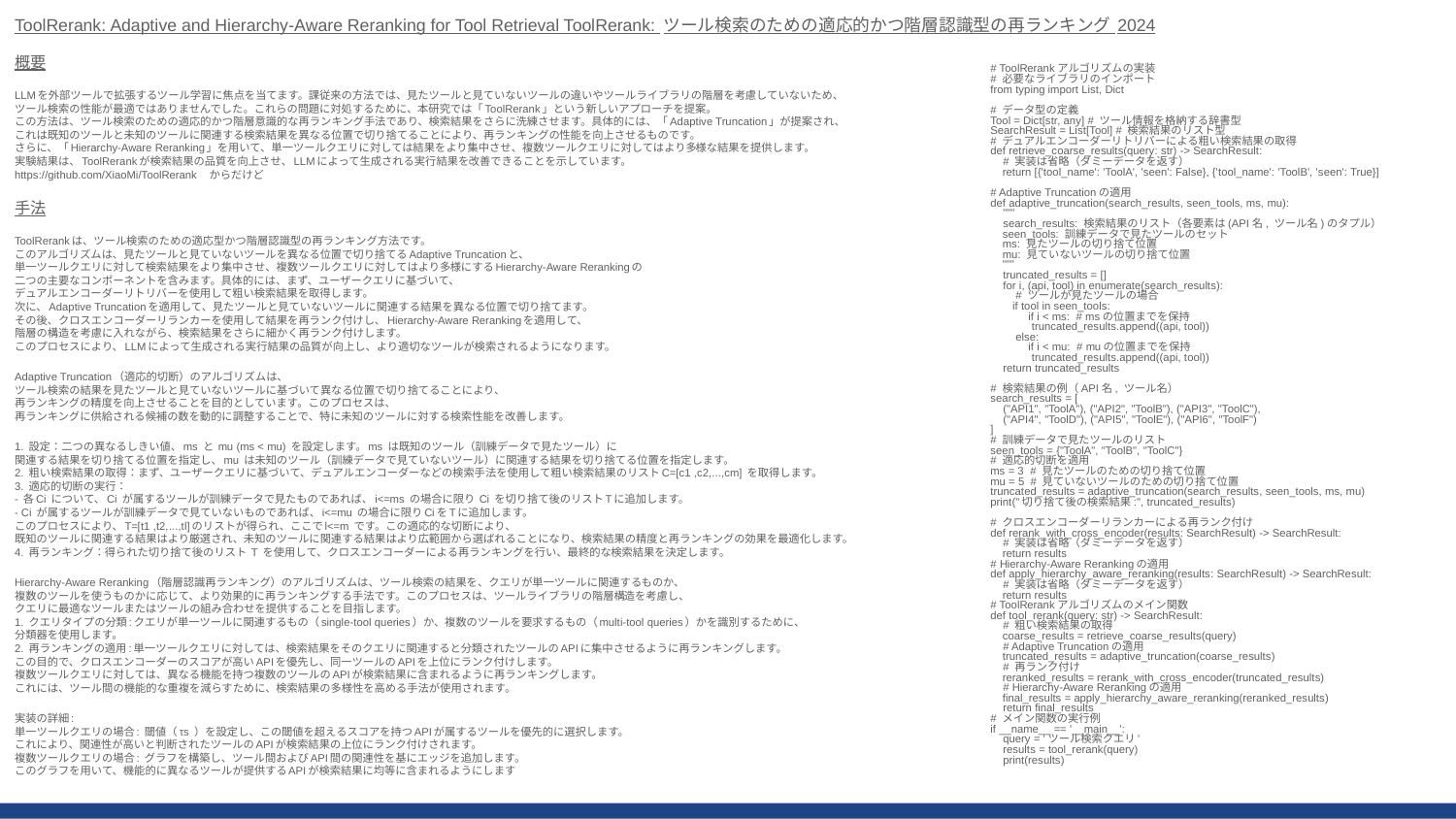

ToolRerank: Adaptive and Hierarchy-Aware Reranking for Tool Retrieval ToolRerank: ツール検索のための適応的かつ階層認識型の再ランキング 2024
概要
LLMを外部ツールで拡張するツール学習に焦点を当てます。課従来の方法では、見たツールと見ていないツールの違いやツールライブラリの階層を考慮していないため、
ツール検索の性能が最適ではありませんでした。これらの問題に対処するために、本研究では「ToolRerank」という新しいアプローチを提案。
この方法は、ツール検索のための適応的かつ階層意識的な再ランキング手法であり、検索結果をさらに洗練させます。具体的には、「Adaptive Truncation」が提案され、
これは既知のツールと未知のツールに関連する検索結果を異なる位置で切り捨てることにより、再ランキングの性能を向上させるものです。
さらに、「Hierarchy-Aware Reranking」を用いて、単一ツールクエリに対しては結果をより集中させ、複数ツールクエリに対してはより多様な結果を提供します。
実験結果は、ToolRerankが検索結果の品質を向上させ、LLMによって生成される実行結果を改善できることを示しています。
https://github.com/XiaoMi/ToolRerank　からだけど
手法
ToolRerankは、ツール検索のための適応型かつ階層認識型の再ランキング方法です。
このアルゴリズムは、見たツールと見ていないツールを異なる位置で切り捨てるAdaptive Truncationと、
単一ツールクエリに対して検索結果をより集中させ、複数ツールクエリに対してはより多様にするHierarchy-Aware Rerankingの
二つの主要なコンポーネントを含みます。具体的には、まず、ユーザークエリに基づいて、
デュアルエンコーダーリトリバーを使用して粗い検索結果を取得します。
次に、Adaptive Truncationを適用して、見たツールと見ていないツールに関連する結果を異なる位置で切り捨てます。
その後、クロスエンコーダーリランカーを使用して結果を再ランク付けし、Hierarchy-Aware Rerankingを適用して、
階層の構造を考慮に入れながら、検索結果をさらに細かく再ランク付けします。
このプロセスにより、LLMによって生成される実行結果の品質が向上し、より適切なツールが検索されるようになります。
Adaptive Truncation（適応的切断）のアルゴリズムは、
ツール検索の結果を見たツールと見ていないツールに基づいて異なる位置で切り捨てることにより、
再ランキングの精度を向上させることを目的としています。このプロセスは、
再ランキングに供給される候補の数を動的に調整することで、特に未知のツールに対する検索性能を改善します。
1. 設定：二つの異なるしきい値、ms と mu (ms < mu) を設定します。ms は既知のツール（訓練データで見たツール）に
関連する結果を切り捨てる位置を指定し、mu は未知のツール（訓練データで見ていないツール）に関連する結果を切り捨てる位置を指定します。
2. 粗い検索結果の取得：まず、ユーザークエリに基づいて、デュアルエンコーダーなどの検索手法を使用して粗い検索結果のリストC=[c1 ,c2,...,cm] を取得します。
3. 適応的切断の実行：
- 各Ci について、Ci が属するツールが訓練データで見たものであれば、i<=ms の場合に限り Ci を切り捨て後のリストTに追加します。
- Ci が属するツールが訓練データで見ていないものであれば、i<=mu の場合に限りCiをTに追加します。
このプロセスにより、T=[t1 ,t2,...,tl]のリストが得られ、ここでl<=m です。この適応的な切断により、
既知のツールに関連する結果はより厳選され、未知のツールに関連する結果はより広範囲から選ばれることになり、検索結果の精度と再ランキングの効果を最適化します。
4. 再ランキング：得られた切り捨て後のリスト T を使用して、クロスエンコーダーによる再ランキングを行い、最終的な検索結果を決定します。
Hierarchy-Aware Reranking（階層認識再ランキング）のアルゴリズムは、ツール検索の結果を、クエリが単一ツールに関連するものか、
複数のツールを使うものかに応じて、より効果的に再ランキングする手法です。このプロセスは、ツールライブラリの階層構造を考慮し、
クエリに最適なツールまたはツールの組み合わせを提供することを目指します。
1. クエリタイプの分類:クエリが単一ツールに関連するもの（single-tool queries）か、複数のツールを要求するもの（multi-tool queries）かを識別するために、
分類器を使用します。
2. 再ランキングの適用:単一ツールクエリに対しては、検索結果をそのクエリに関連すると分類されたツールのAPIに集中させるように再ランキングします。
この目的で、クロスエンコーダーのスコアが高いAPIを優先し、同一ツールのAPIを上位にランク付けします。
複数ツールクエリに対しては、異なる機能を持つ複数のツールのAPIが検索結果に含まれるように再ランキングします。
これには、ツール間の機能的な重複を減らすために、検索結果の多様性を高める手法が使用されます。
実装の詳細:
単一ツールクエリの場合: 閾値（τs ）を設定し、この閾値を超えるスコアを持つAPIが属するツールを優先的に選択します。
これにより、関連性が高いと判断されたツールのAPIが検索結果の上位にランク付けされます。
複数ツールクエリの場合: グラフを構築し、ツール間およびAPI間の関連性を基にエッジを追加します。
このグラフを用いて、機能的に異なるツールが提供するAPIが検索結果に均等に含まれるようにします
# ToolRerankアルゴリズムの実装 # 必要なライブラリのインポート from typing import List, Dict # データ型の定義 Tool = Dict[str, any] # ツール情報を格納する辞書型 SearchResult = List[Tool] # 検索結果のリスト型 # デュアルエンコーダーリトリバーによる粗い検索結果の取得 def retrieve_coarse_results(query: str) -> SearchResult: # 実装は省略（ダミーデータを返す） return [{'tool_name': 'ToolA', 'seen': False}, {'tool_name': 'ToolB', 'seen': True}] # Adaptive Truncationの適用 def adaptive_truncation(search_results, seen_tools, ms, mu): """ search_results: 検索結果のリスト（各要素は(API名, ツール名)のタプル） seen_tools: 訓練データで見たツールのセット ms: 見たツールの切り捨て位置 mu: 見ていないツールの切り捨て位置 """ truncated_results = [] for i, (api, tool) in enumerate(search_results): # ツールが見たツールの場合 if tool in seen_tools: if i < ms:  # msの位置までを保持 truncated_results.append((api, tool)) else: if i < mu:  # muの位置までを保持 truncated_results.append((api, tool)) return truncated_results # 検索結果の例（API名, ツール名） search_results = [ ("API1", "ToolA"), ("API2", "ToolB"), ("API3", "ToolC"), ("API4", "ToolD"), ("API5", "ToolE"), ("API6", "ToolF") ] # 訓練データで見たツールのリスト seen_tools = {"ToolA", "ToolB", "ToolC"} # 適応的切断を適用 ms = 3  # 見たツールのための切り捨て位置 mu = 5  # 見ていないツールのための切り捨て位置 truncated_results = adaptive_truncation(search_results, seen_tools, ms, mu) print("切り捨て後の検索結果:", truncated_results) # クロスエンコーダーリランカーによる再ランク付け def rerank_with_cross_encoder(results: SearchResult) -> SearchResult: # 実装は省略（ダミーデータを返す） return results # Hierarchy-Aware Rerankingの適用 def apply_hierarchy_aware_reranking(results: SearchResult) -> SearchResult: # 実装は省略（ダミーデータを返す） return results # ToolRerankアルゴリズムのメイン関数 def tool_rerank(query: str) -> SearchResult: # 粗い検索結果の取得 coarse_results = retrieve_coarse_results(query) # Adaptive Truncationの適用 truncated_results = adaptive_truncation(coarse_results) # 再ランク付け reranked_results = rerank_with_cross_encoder(truncated_results) # Hierarchy-Aware Rerankingの適用 final_results = apply_hierarchy_aware_reranking(reranked_results) return final_results # メイン関数の実行例 if __name__ == '__main__': query = 'ツール検索クエリ' results = tool_rerank(query) print(results)